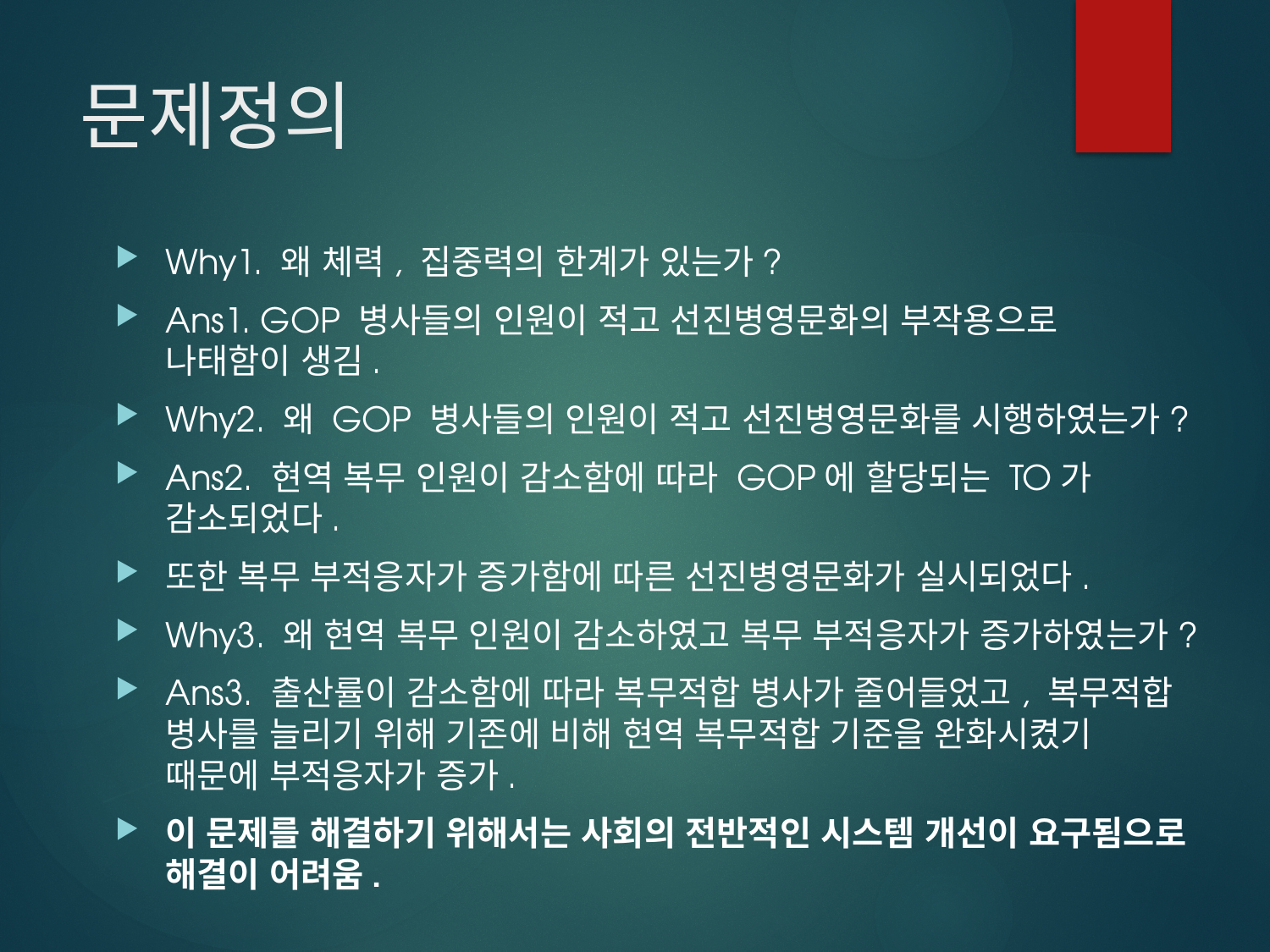

# 문제정의
Why1. 왜 체력, 집중력의 한계가 있는가?
Ans1. GOP 병사들의 인원이 적고 선진병영문화의 부작용으로 나태함이 생김.
Why2. 왜 GOP 병사들의 인원이 적고 선진병영문화를 시행하였는가?
Ans2. 현역 복무 인원이 감소함에 따라 GOP에 할당되는 TO가 감소되었다.
또한 복무 부적응자가 증가함에 따른 선진병영문화가 실시되었다.
Why3. 왜 현역 복무 인원이 감소하였고 복무 부적응자가 증가하였는가?
Ans3. 출산률이 감소함에 따라 복무적합 병사가 줄어들었고, 복무적합 병사를 늘리기 위해 기존에 비해 현역 복무적합 기준을 완화시켰기 때문에 부적응자가 증가.
이 문제를 해결하기 위해서는 사회의 전반적인 시스템 개선이 요구됨으로 해결이 어려움.